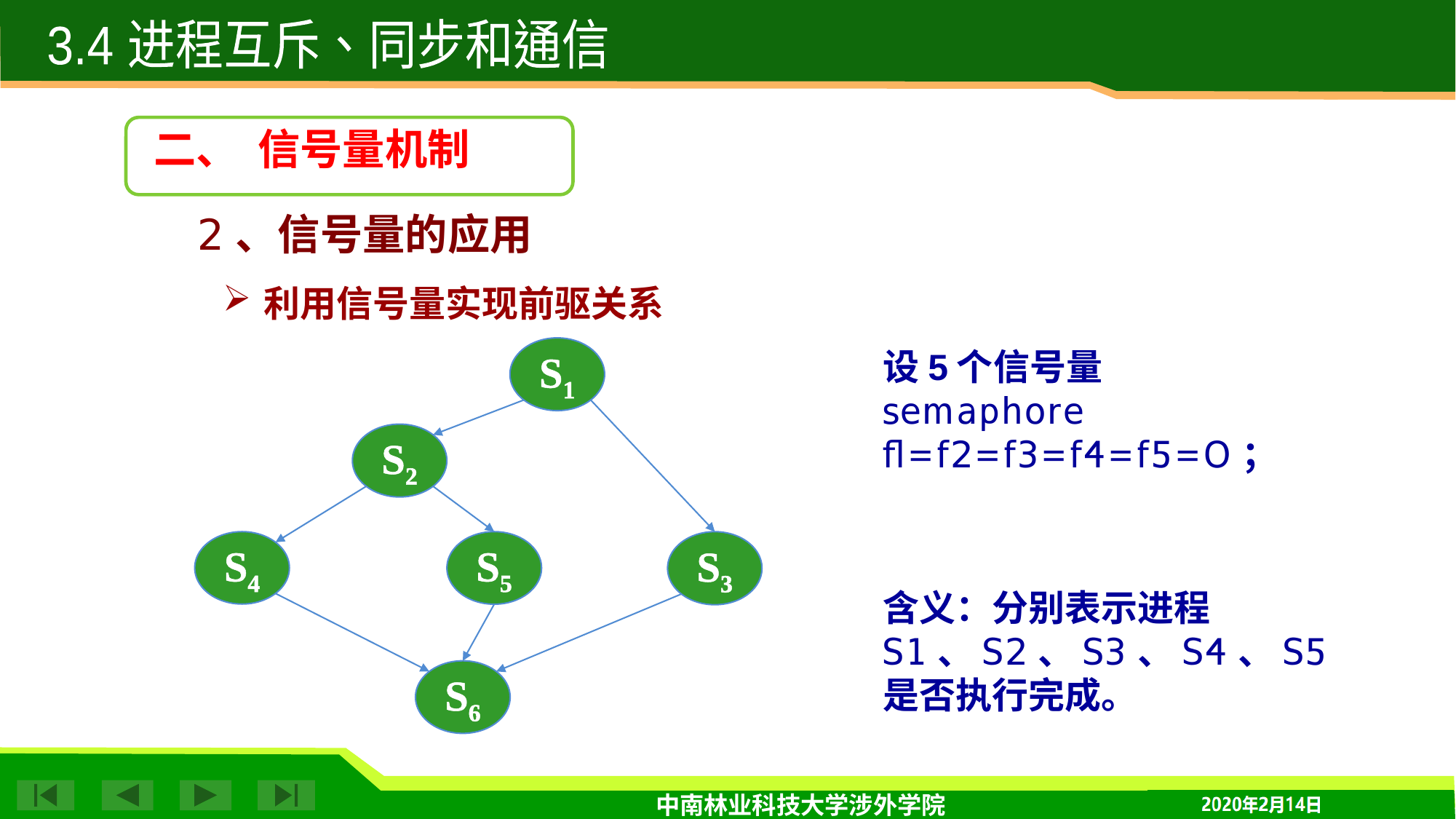

3.4 进程互斥、同步和通信
二、  信号量机制

2、信号量的应用
利用信号量实现前驱关系
S1
S2
S4
S5
S3
S6
设5个信号量
semaphore  fl=f2=f3=f4=f5=O；
含义：分别表示进程
S1、S2、S3、S4、S5是否执行完成。